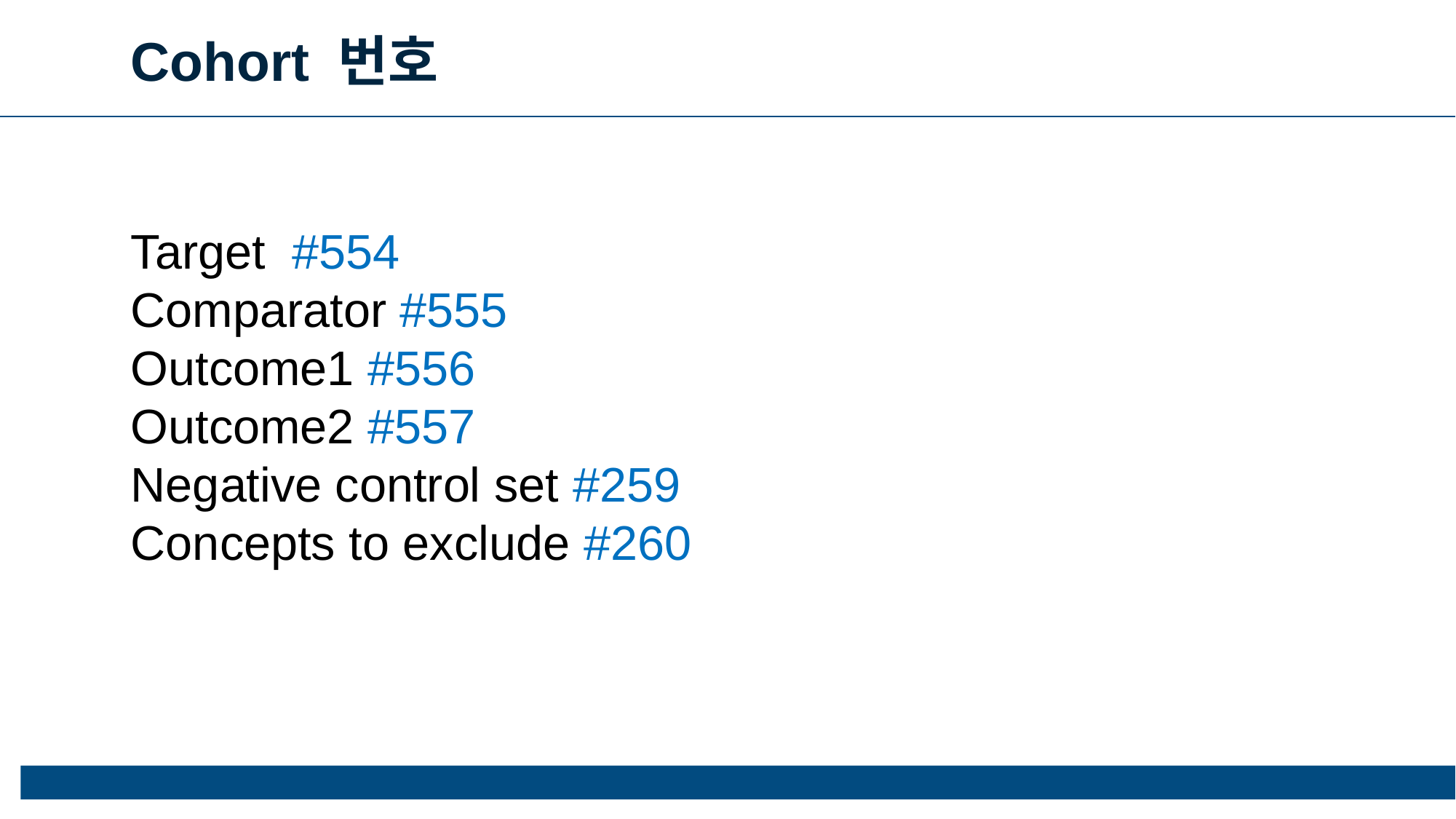

Cohort 번호
Target  #554
Comparator #555
Outcome1 #556
Outcome2 #557
Negative control set #259
Concepts to exclude #260
23